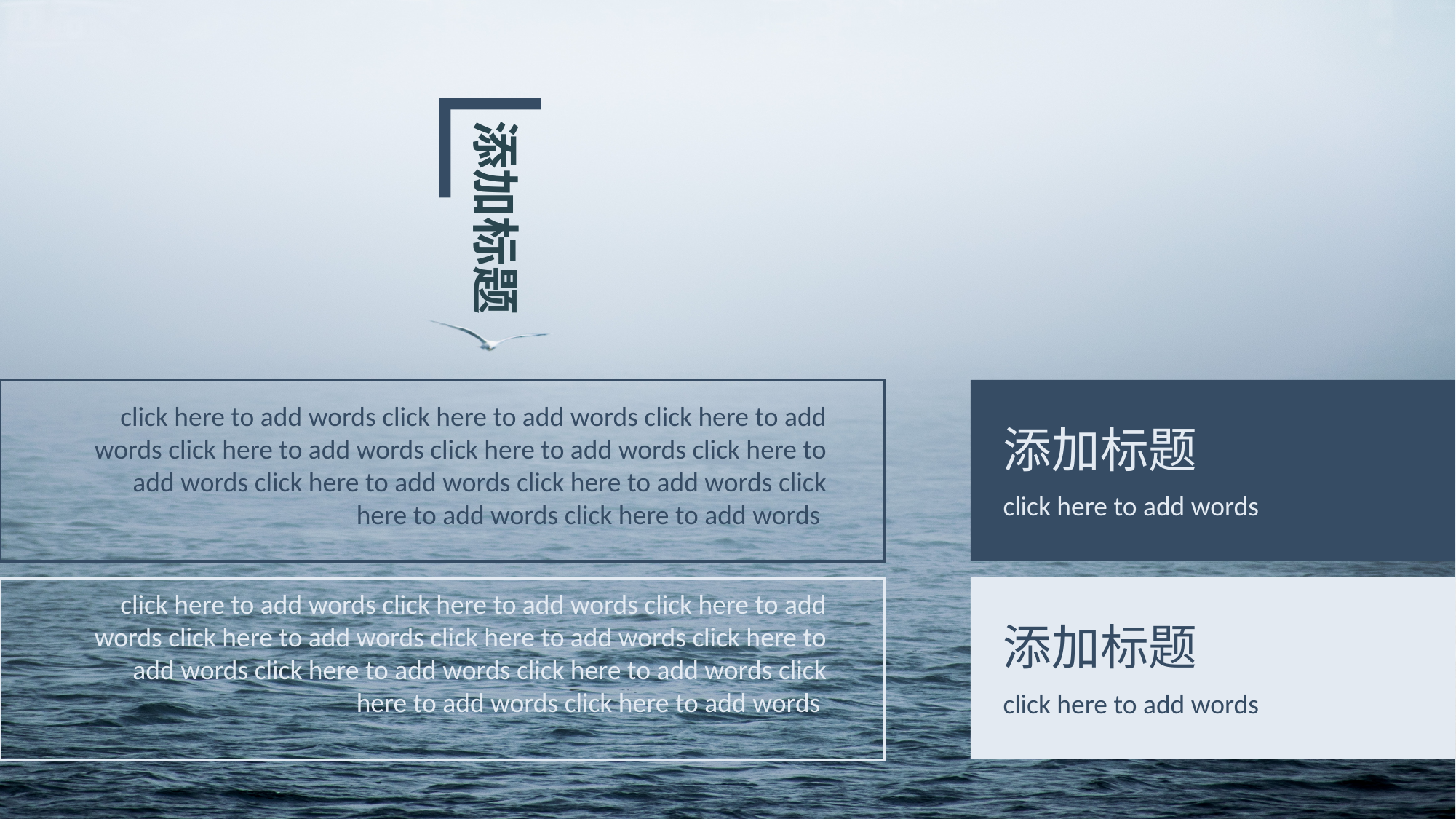

添加标题

click here to add words click here to add words click here to add words click here to add words click here to add words click here to add words click here to add words click here to add words click here to add words click here to add words

添加标题
click here to add words

添加标题
click here to add words

click here to add words click here to add words click here to add words click here to add words click here to add words click here to add words click here to add words click here to add words click here to add words click here to add words